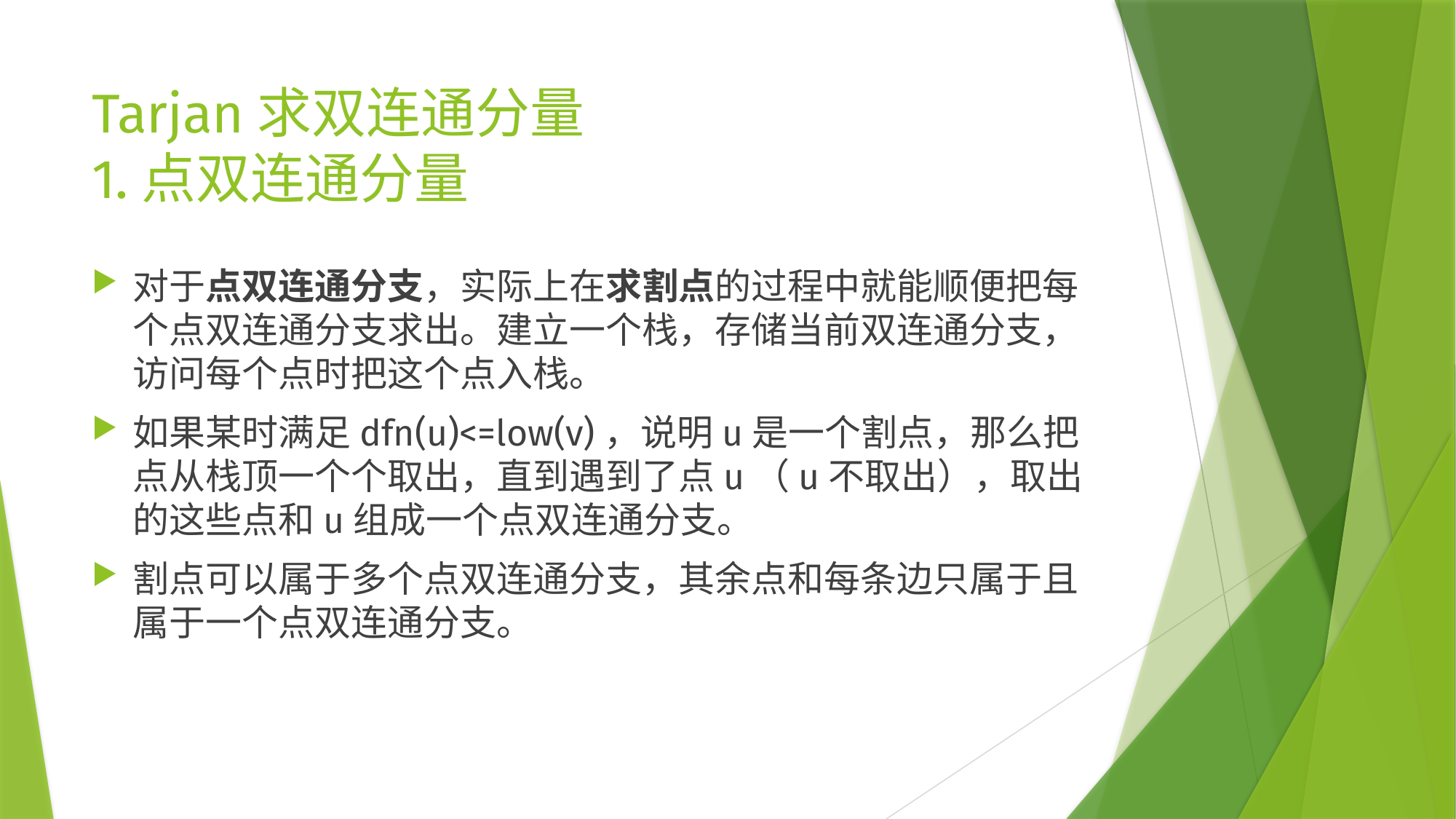

# Tarjan求双连通分量 1.点双连通分量
对于点双连通分支，实际上在求割点的过程中就能顺便把每个点双连通分支求出。建立一个栈，存储当前双连通分支，访问每个点时把这个点入栈。
如果某时满足dfn(u)<=low(v)，说明u是一个割点，那么把点从栈顶一个个取出，直到遇到了点u（u不取出），取出的这些点和u组成一个点双连通分支。
割点可以属于多个点双连通分支，其余点和每条边只属于且属于一个点双连通分支。